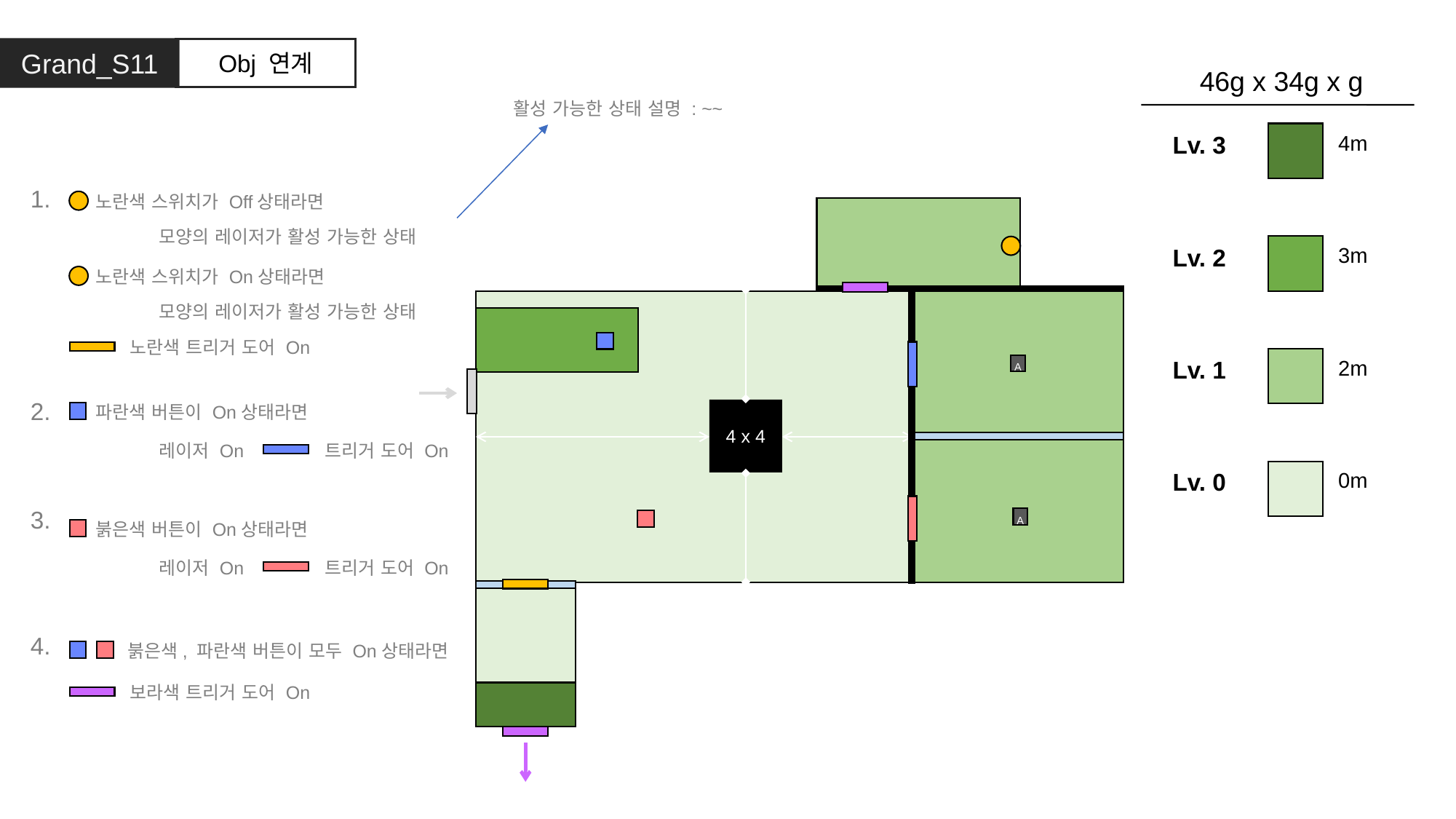

Grand_S11
Obj 연계
46g x 34g x g
활성 가능한 상태 설명 : ~~

Lv. 3
4m
1.
노란색 스위치가 Off상태라면

A

4 x 4

A

모양의 레이저가 활성 가능한 상태

Lv. 2
3m
노란색 스위치가 On상태라면

모양의 레이저가 활성 가능한 상태

노란색 트리거 도어 On

Lv. 1
2m
2.
파란색 버튼이 On상태라면

레이저 On               트리거 도어 On
Lv. 0

0m
3.
붉은색 버튼이 On상태라면

레이저 On               트리거 도어 On
4.
붉은색, 파란색 버튼이 모두 On상태라면

보라색 트리거 도어 On